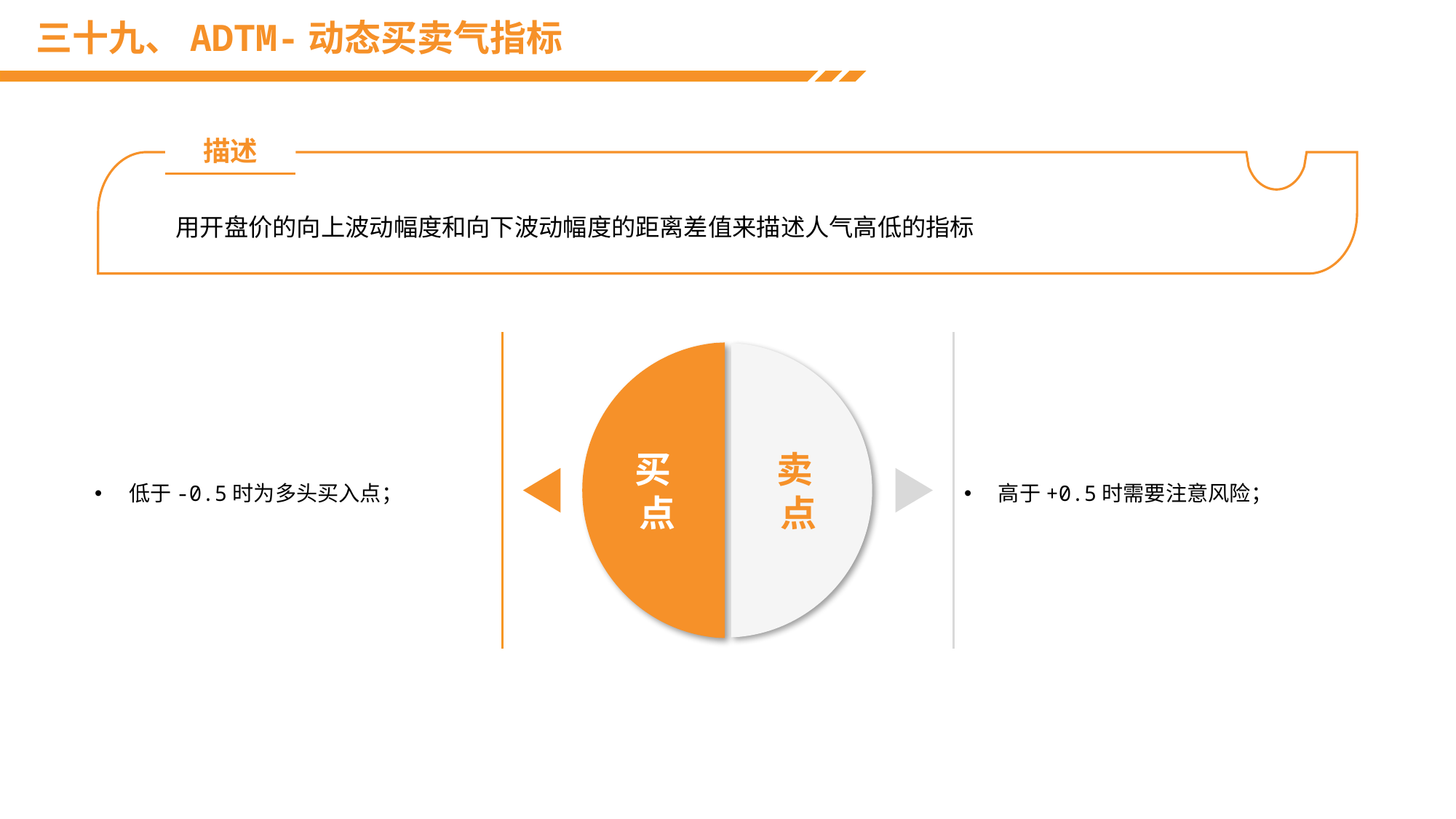

# 三十九、ADTM-动态买卖气指标
描述

用开盘价的向上波动幅度和向下波动幅度的距离差值来描述人气高低的指标
低于-0.5时为多头买入点；
高于+0.5时需要注意风险；

买
点
卖
点